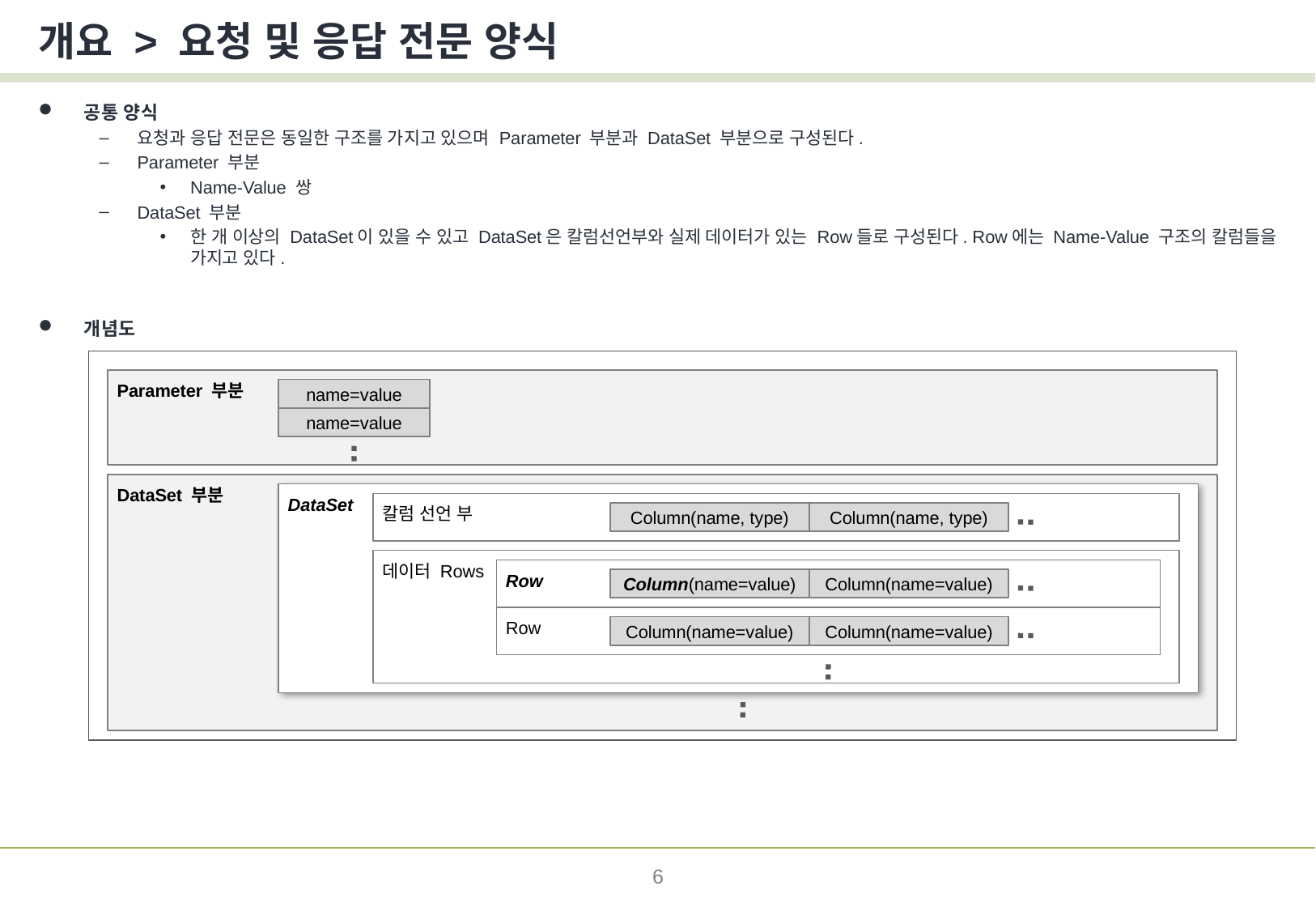

# 개요 > 요청 및 응답 전문 양식
공통 양식
요청과 응답 전문은 동일한 구조를 가지고 있으며 Parameter 부분과 DataSet 부분으로 구성된다.
Parameter 부분
Name-Value 쌍
DataSet 부분
한 개 이상의 DataSet이 있을 수 있고 DataSet은 칼럼선언부와 실제 데이터가 있는 Row들로 구성된다. Row에는 Name-Value 구조의 칼럼들을 가지고 있다.

개념도

Parameter 부분
name=value
name=value
DataSet 부분
DataSet
칼럼 선언 부
Column(name, type)
Column(name, type)
데이터 Rows
Row
Column(name=value)
Column(name=value)
Row
Column(name=value)
Column(name=value)
6